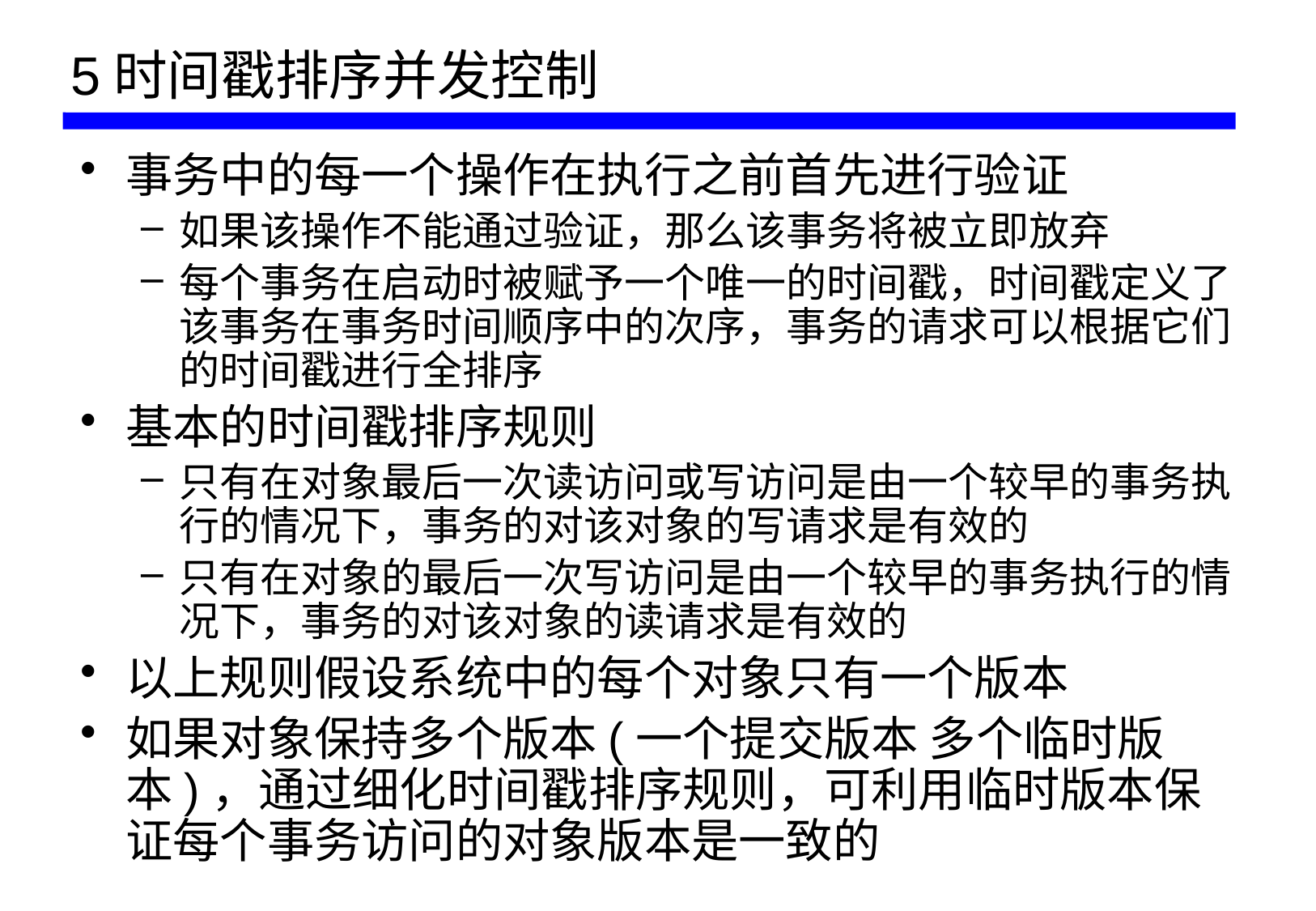

# 5时间戳排序并发控制
事务中的每一个操作在执行之前首先进行验证
如果该操作不能通过验证，那么该事务将被立即放弃
每个事务在启动时被赋予一个唯一的时间戳，时间戳定义了该事务在事务时间顺序中的次序，事务的请求可以根据它们的时间戳进行全排序
基本的时间戳排序规则
只有在对象最后一次读访问或写访问是由一个较早的事务执行的情况下，事务的对该对象的写请求是有效的
只有在对象的最后一次写访问是由一个较早的事务执行的情况下，事务的对该对象的读请求是有效的
以上规则假设系统中的每个对象只有一个版本
如果对象保持多个版本(一个提交版本 多个临时版本)，通过细化时间戳排序规则，可利用临时版本保证每个事务访问的对象版本是一致的